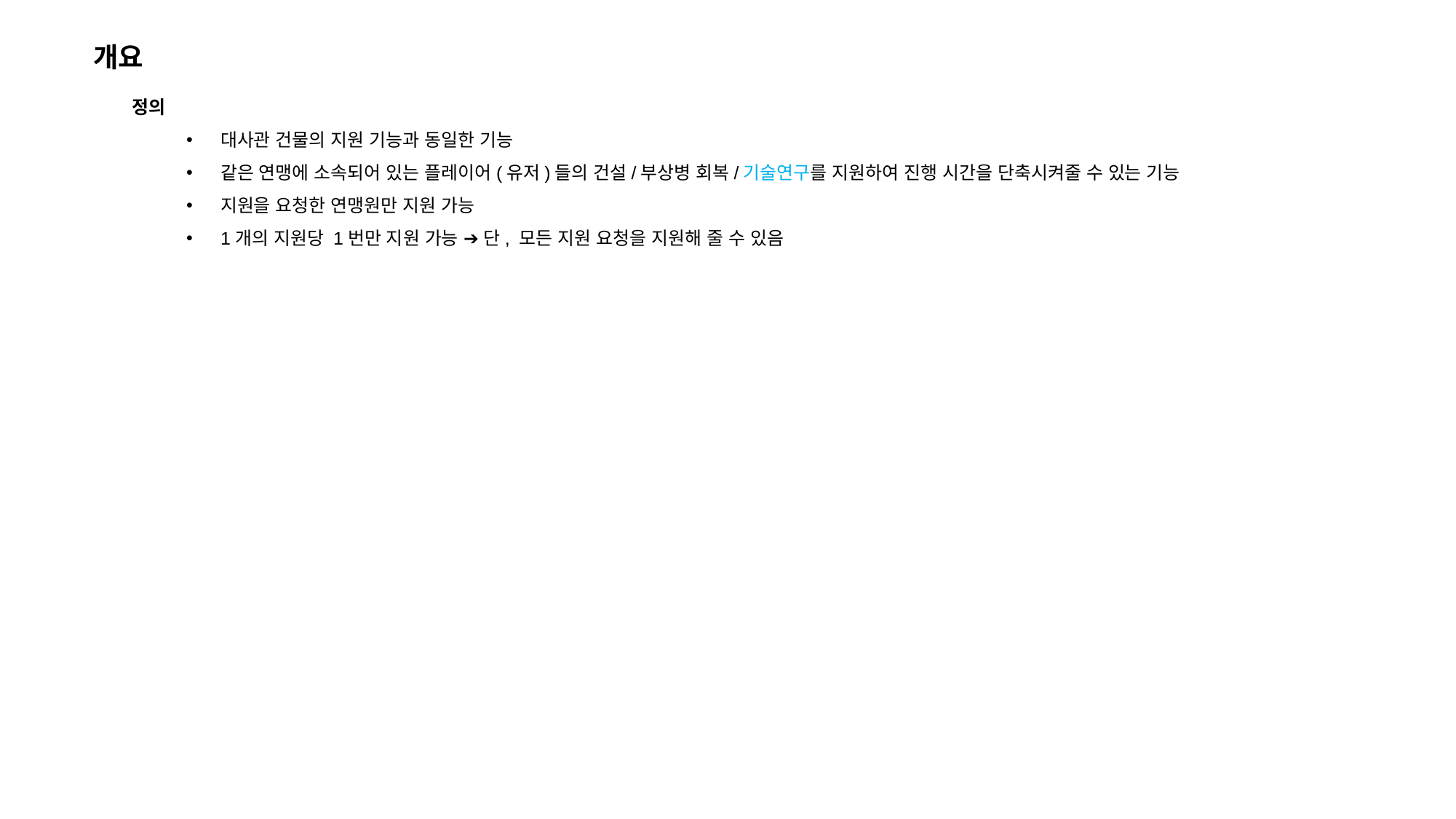

개요
정의
대사관 건물의 지원 기능과 동일한 기능
같은 연맹에 소속되어 있는 플레이어(유저)들의 건설/부상병 회복/기술연구를 지원하여 진행 시간을 단축시켜줄 수 있는 기능
지원을 요청한 연맹원만 지원 가능
1개의 지원당 1번만 지원 가능 ➔ 단, 모든 지원 요청을 지원해 줄 수 있음